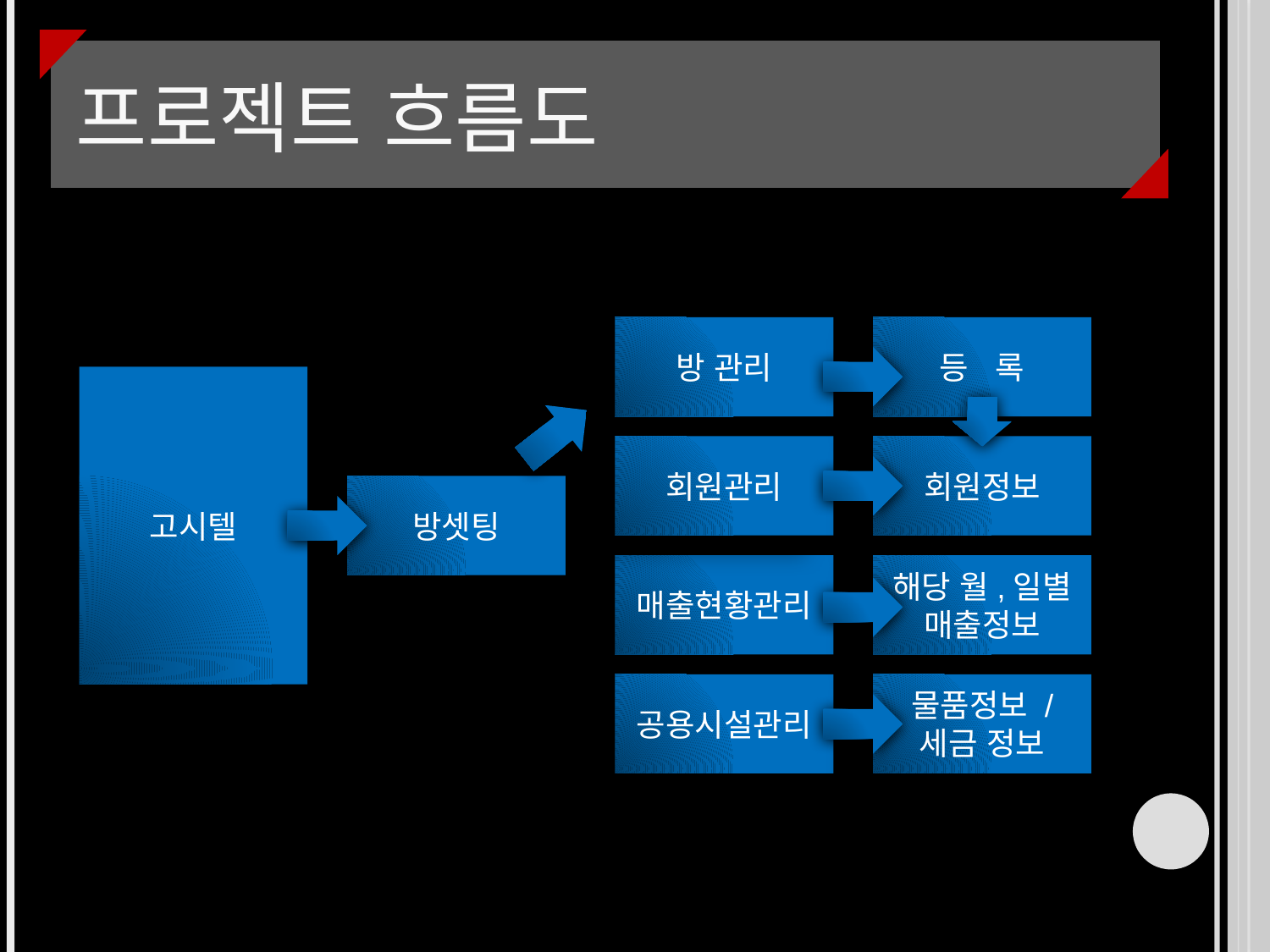

# 프로젝트 흐름도
방 관리
등   록

고시텔

회원관리
회원정보

방셋팅

매출현황관리
해당 월,일별
매출정보

공용시설관리
물품정보 /
세금 정보